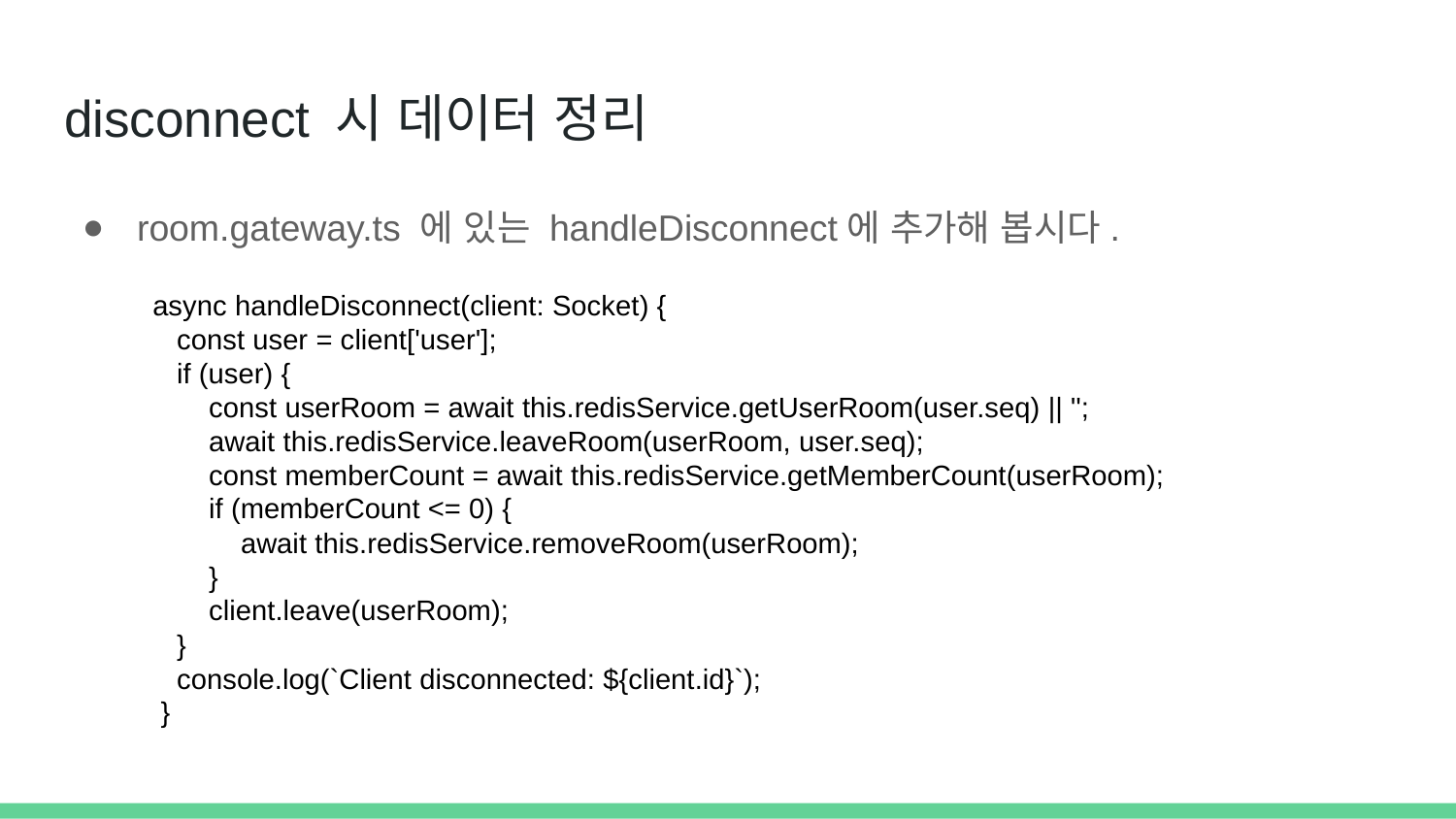

# disconnect 시 데이터 정리
room.gateway.ts 에 있는 handleDisconnect에 추가해 봅시다.
 async handleDisconnect(client: Socket) {
    const user = client['user'];
    if (user) {
        const userRoom = await this.redisService.getUserRoom(user.seq) || '';
        await this.redisService.leaveRoom(userRoom, user.seq);
        const memberCount = await this.redisService.getMemberCount(userRoom);
        if (memberCount <= 0) {
            await this.redisService.removeRoom(userRoom);
        }
        client.leave(userRoom);
    }
    console.log(`Client disconnected: ${client.id}`);
  }